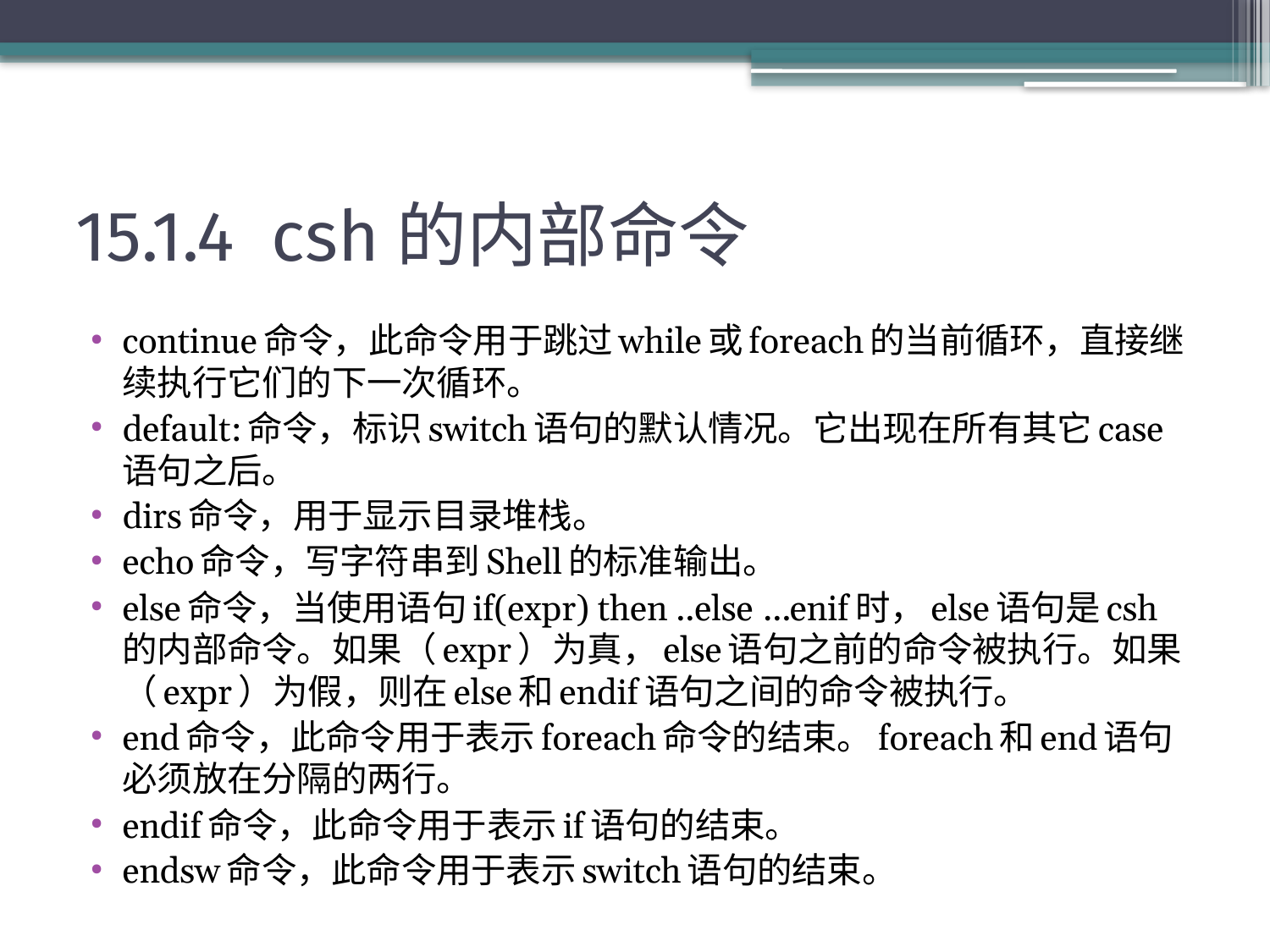

# 15.1.4  csh的内部命令
continue命令，此命令用于跳过while或foreach的当前循环，直接继续执行它们的下一次循环。
default:命令，标识switch语句的默认情况。它出现在所有其它case语句之后。
dirs命令，用于显示目录堆栈。
echo命令，写字符串到Shell的标准输出。
else命令，当使用语句if(expr) then ..else …enif时，else语句是csh的内部命令。如果（expr）为真，else语句之前的命令被执行。如果（expr）为假，则在else和endif语句之间的命令被执行。
end命令，此命令用于表示foreach命令的结束。foreach和end语句必须放在分隔的两行。
endif命令，此命令用于表示if语句的结束。
endsw命令，此命令用于表示switch语句的结束。